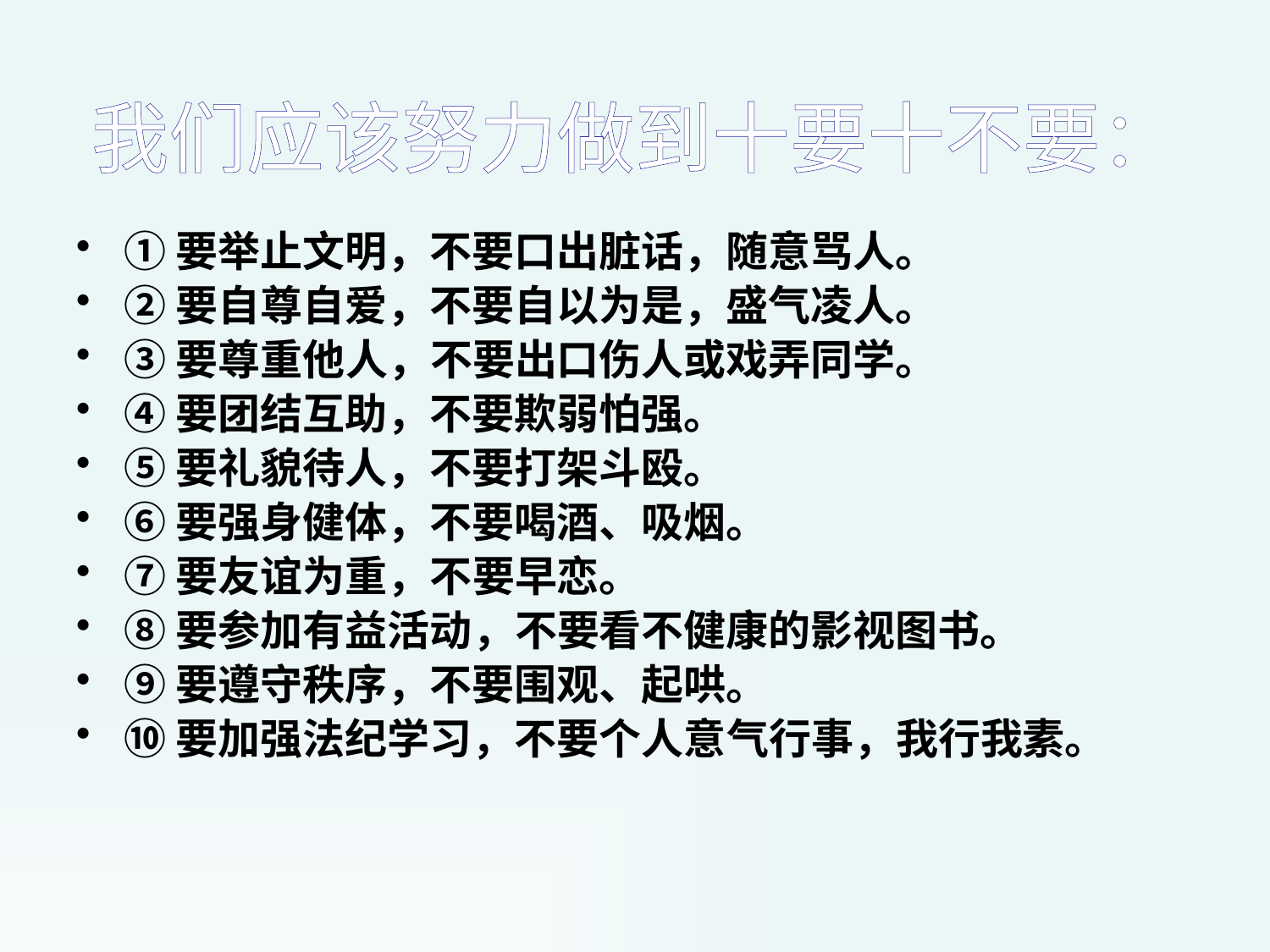

我们应该努力做到十要十不要：
①要举止文明，不要口出脏话，随意骂人。
②要自尊自爱，不要自以为是，盛气凌人。
③要尊重他人，不要出口伤人或戏弄同学。
④要团结互助，不要欺弱怕强。
⑤要礼貌待人，不要打架斗殴。
⑥要强身健体，不要喝酒、吸烟。
⑦要友谊为重，不要早恋。
⑧要参加有益活动，不要看不健康的影视图书。
⑨要遵守秩序，不要围观、起哄。
⑩要加强法纪学习，不要个人意气行事，我行我素。